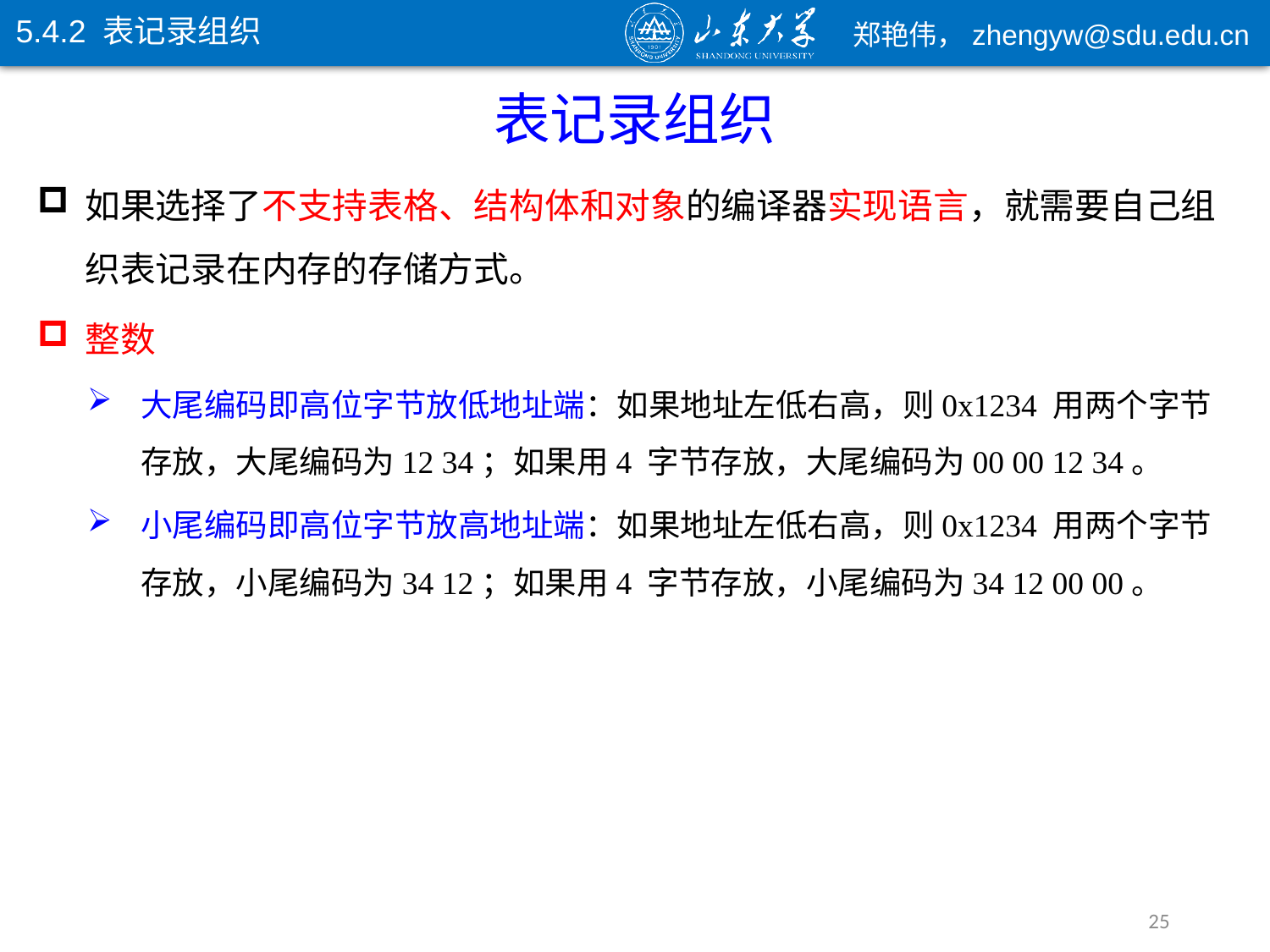

5.4.2 表记录组织
表记录组织
如果选择了不支持表格、结构体和对象的编译器实现语言，就需要自己组织表记录在内存的存储方式。
整数
大尾编码即高位字节放低地址端：如果地址左低右高，则0x1234 用两个字节存放，大尾编码为12 34；如果用4 字节存放，大尾编码为00 00 12 34。
小尾编码即高位字节放高地址端：如果地址左低右高，则0x1234 用两个字节存放，小尾编码为34 12；如果用4 字节存放，小尾编码为34 12 00 00。
25